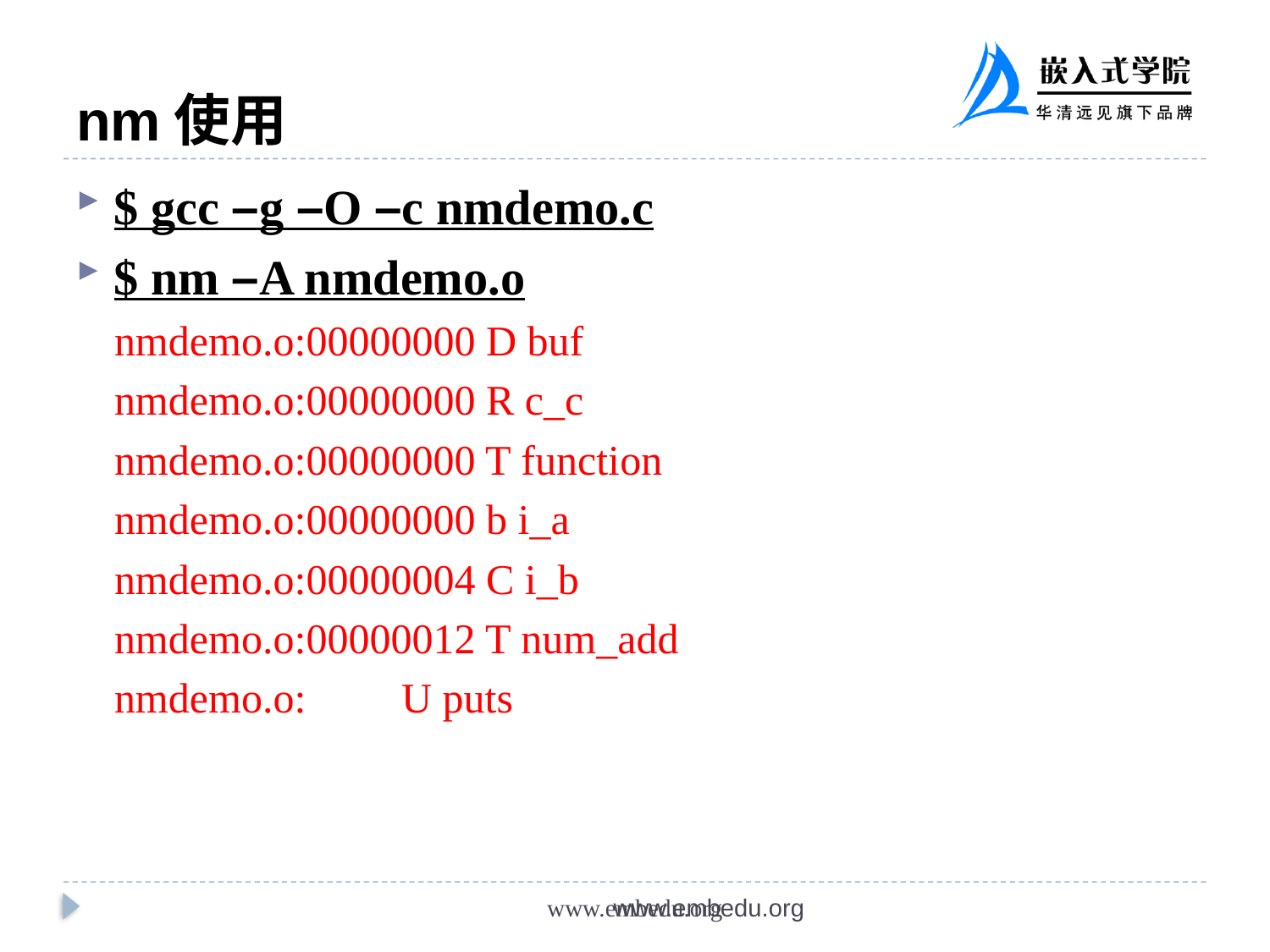

# nm使用
$ gcc –g –O –c nmdemo.c
$ nm –A nmdemo.o
nmdemo.o:00000000 D buf
nmdemo.o:00000000 R c_c
nmdemo.o:00000000 T function
nmdemo.o:00000000 b i_a
nmdemo.o:00000004 C i_b
nmdemo.o:00000012 T num_add
nmdemo.o:         U puts

www.embedu.org
www.embedu.org